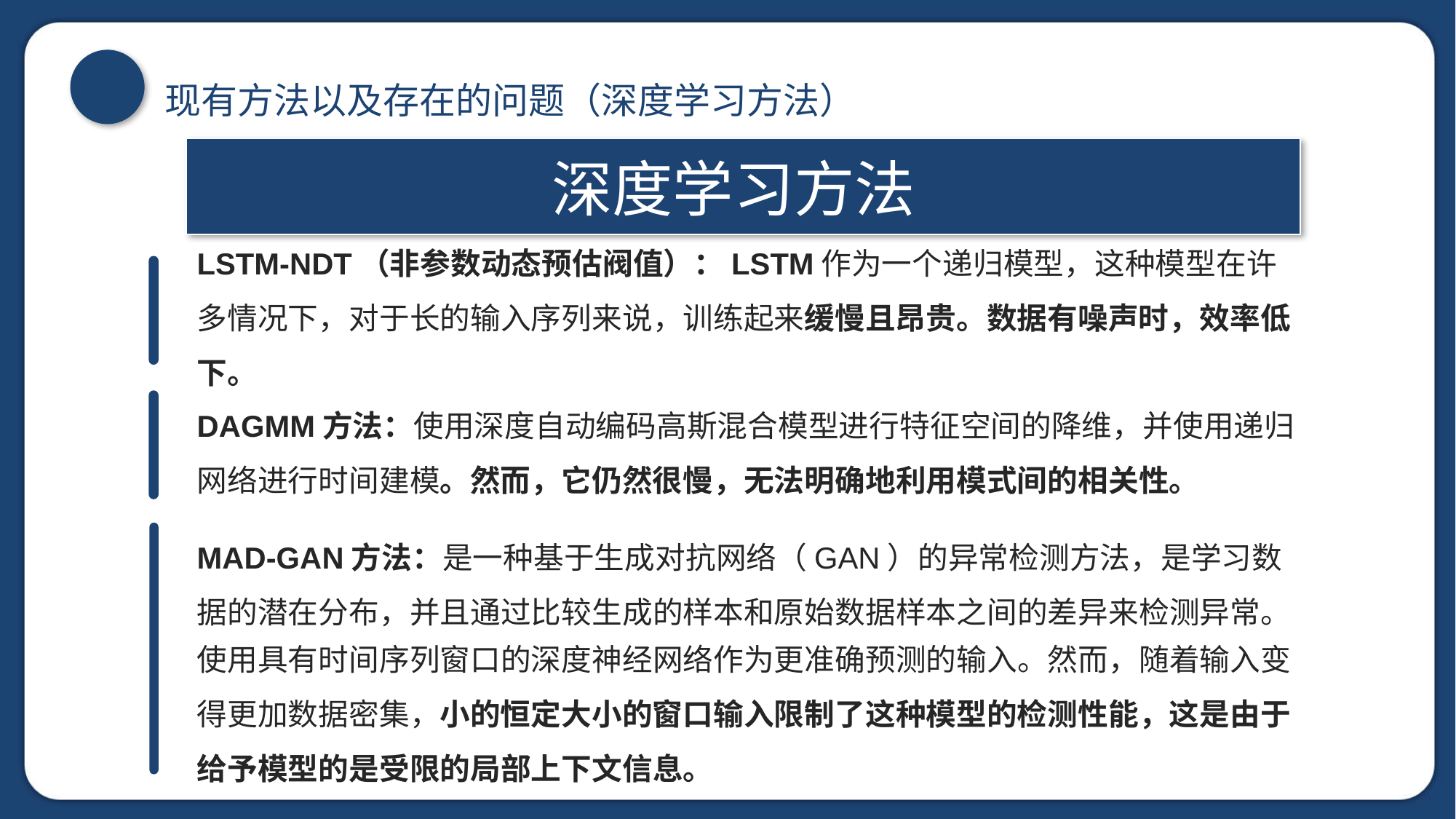

现有方法以及存在的问题（深度学习方法）

深度学习方法
LSTM-NDT（非参数动态预估阀值）：LSTM作为一个递归模型，这种模型在许多情况下，对于长的输入序列来说，训练起来缓慢且昂贵。数据有噪声时，效率低下。

DAGMM方法：使用深度自动编码高斯混合模型进行特征空间的降维，并使用递归网络进行时间建模。然而，它仍然很慢，无法明确地利用模式间的相关性。

MAD-GAN方法：是一种基于生成对抗网络（GAN）的异常检测方法，是学习数据的潜在分布，并且通过比较生成的样本和原始数据样本之间的差异来检测异常。

使用具有时间序列窗口的深度神经网络作为更准确预测的输入。然而，随着输入变得更加数据密集，小的恒定大小的窗口输入限制了这种模型的检测性能，这是由于给予模型的是受限的局部上下文信息。